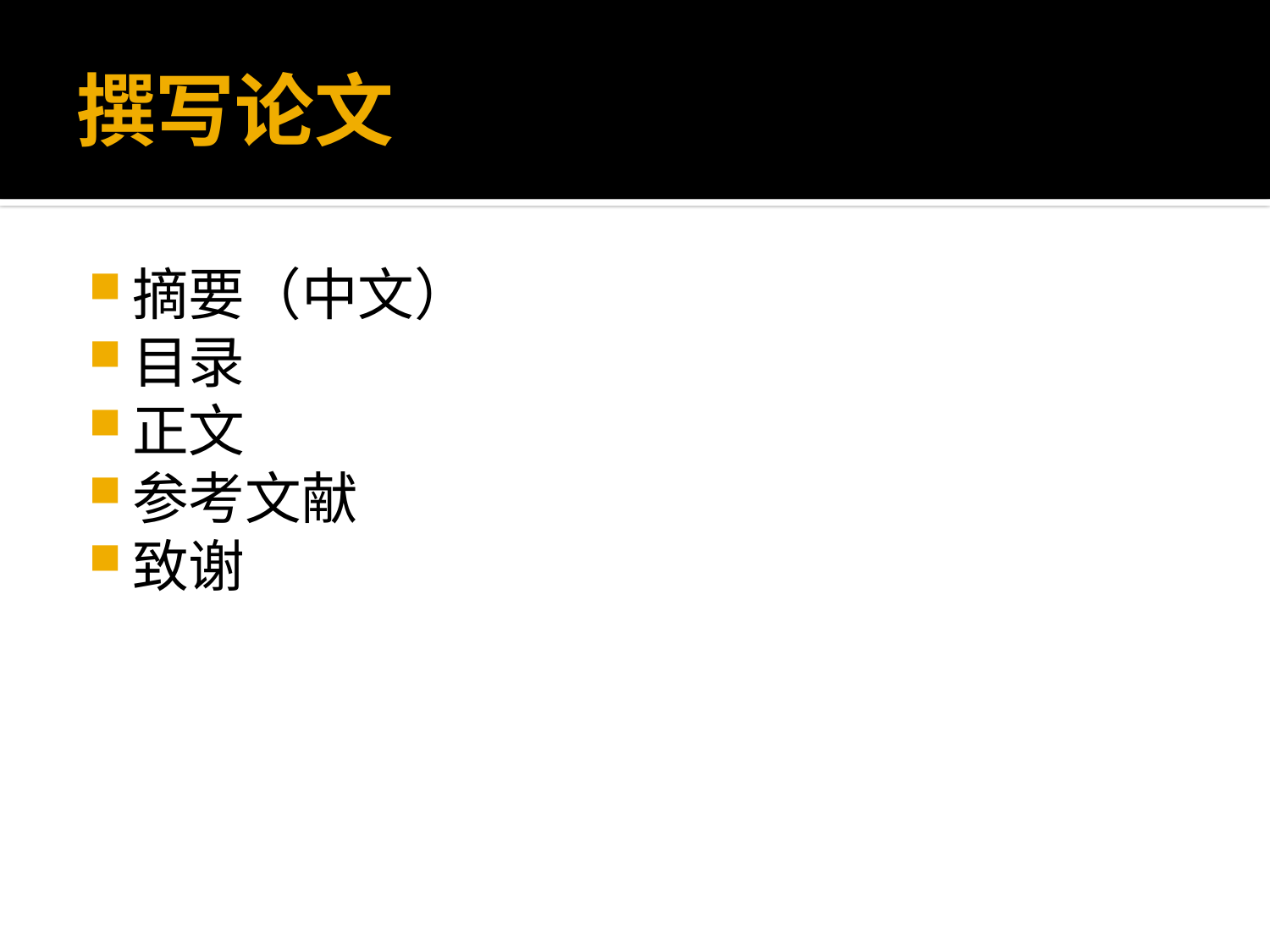

# 撰写论文
摘要（中文）
目录
正文
参考文献
致谢